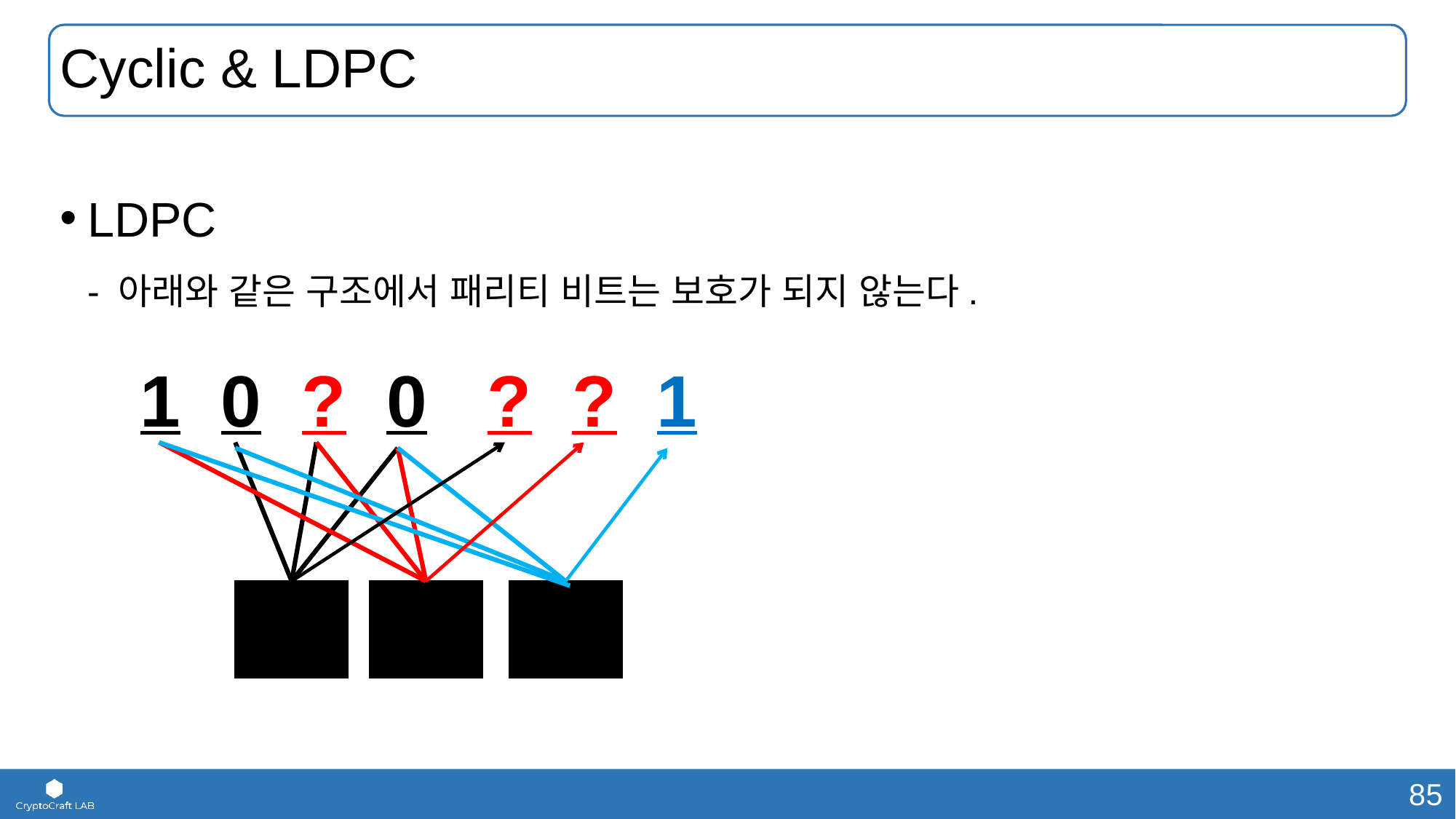

# Cyclic & LDPC
LDPC
- 아래와 같은 구조에서 패리티 비트는 보호가 되지 않는다.
1  0  ?  0   ?  ?  1